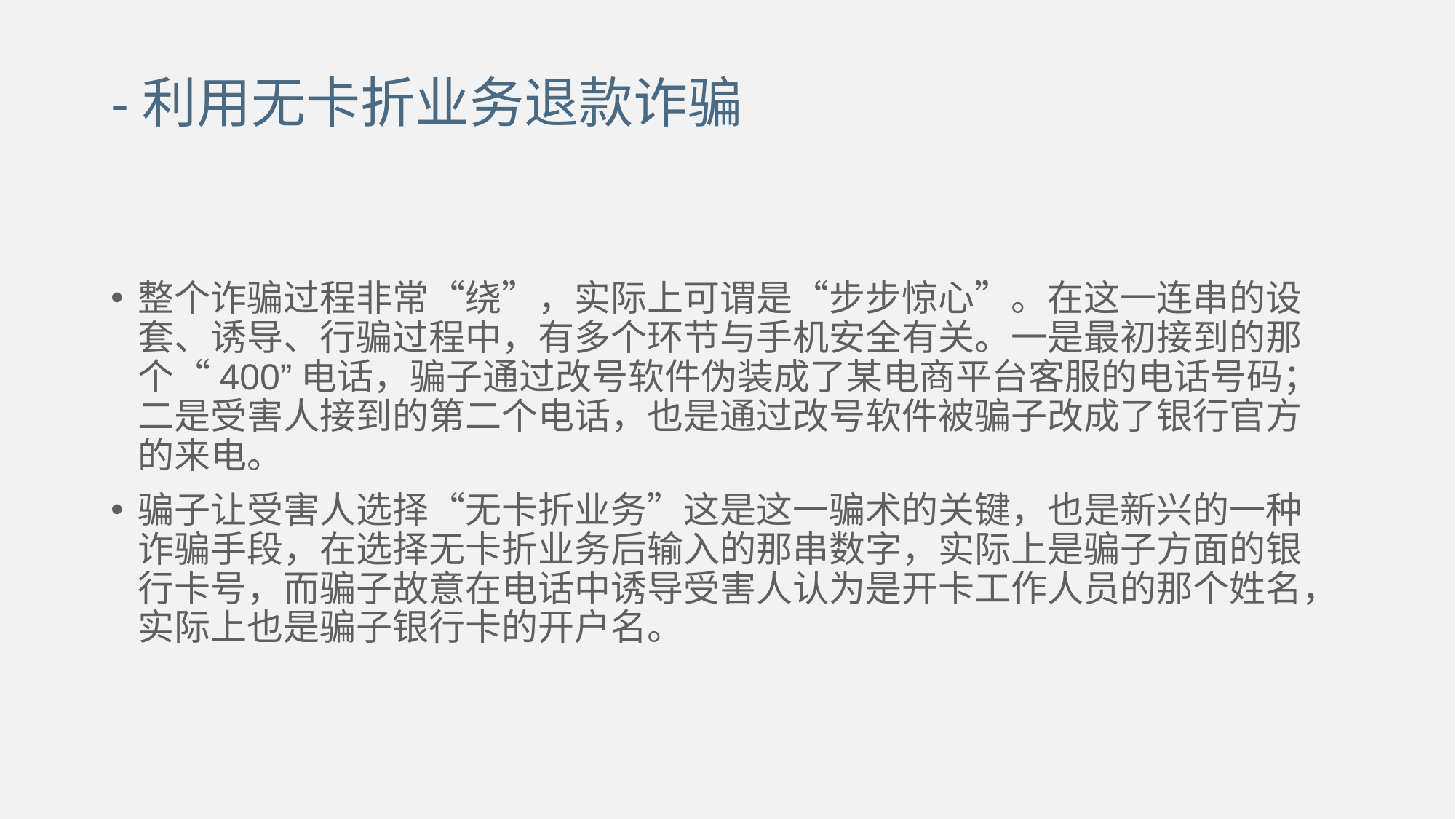

-利用无卡折业务退款诈骗

整个诈骗过程非常“绕”，实际上可谓是“步步惊心”。在这一连串的设套、诱导、行骗过程中，有多个环节与手机安全有关。一是最初接到的那个“400”电话，骗子通过改号软件伪装成了某电商平台客服的电话号码；二是受害人接到的第二个电话，也是通过改号软件被骗子改成了银行官方的来电。
骗子让受害人选择“无卡折业务”这是这一骗术的关键，也是新兴的一种诈骗手段，在选择无卡折业务后输入的那串数字，实际上是骗子方面的银行卡号，而骗子故意在电话中诱导受害人认为是开卡工作人员的那个姓名，实际上也是骗子银行卡的开户名。